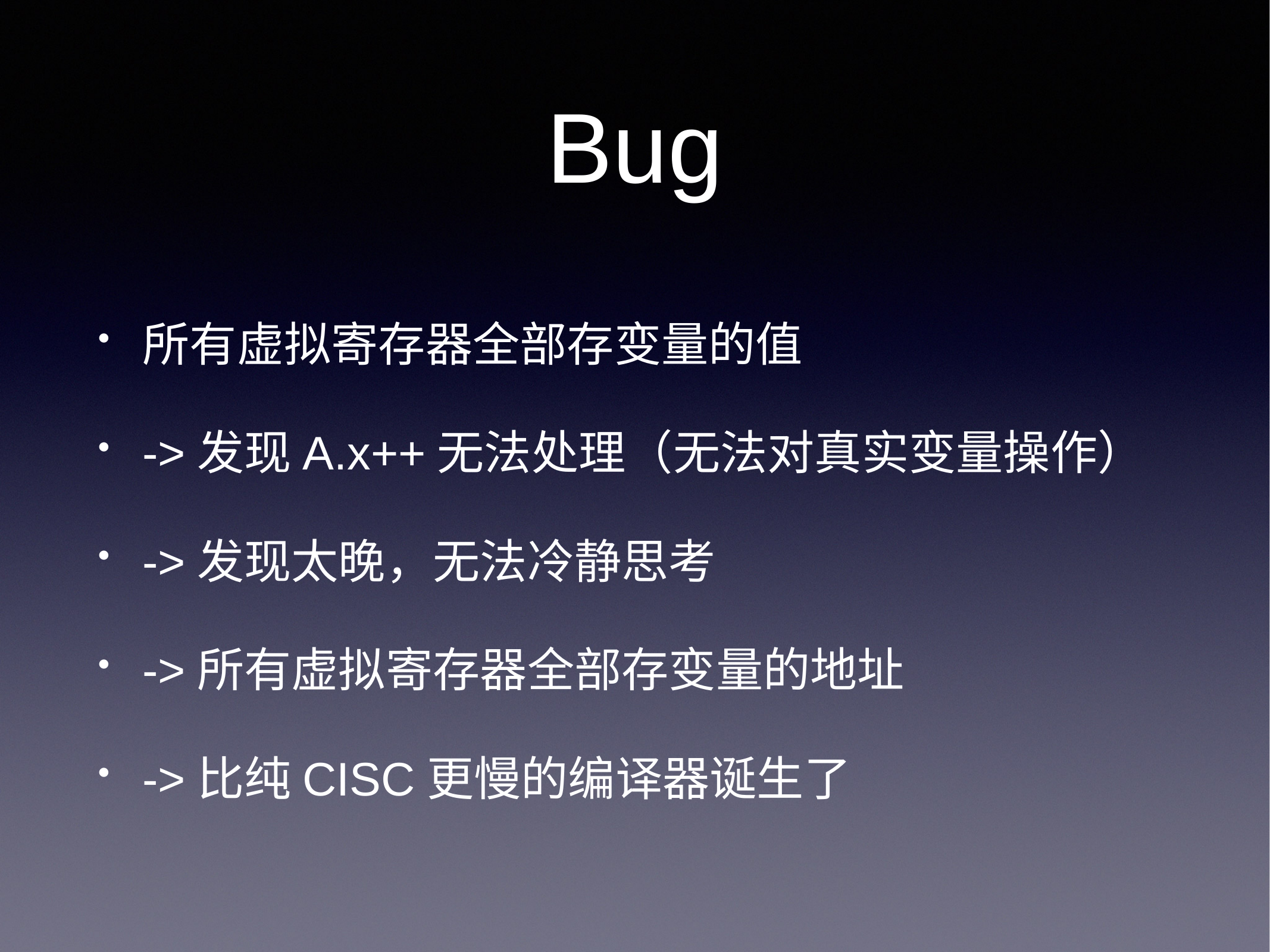

# Bug
所有虚拟寄存器全部存变量的值
->发现A.x++无法处理（无法对真实变量操作）
->发现太晚，无法冷静思考
->所有虚拟寄存器全部存变量的地址
->比纯CISC更慢的编译器诞生了